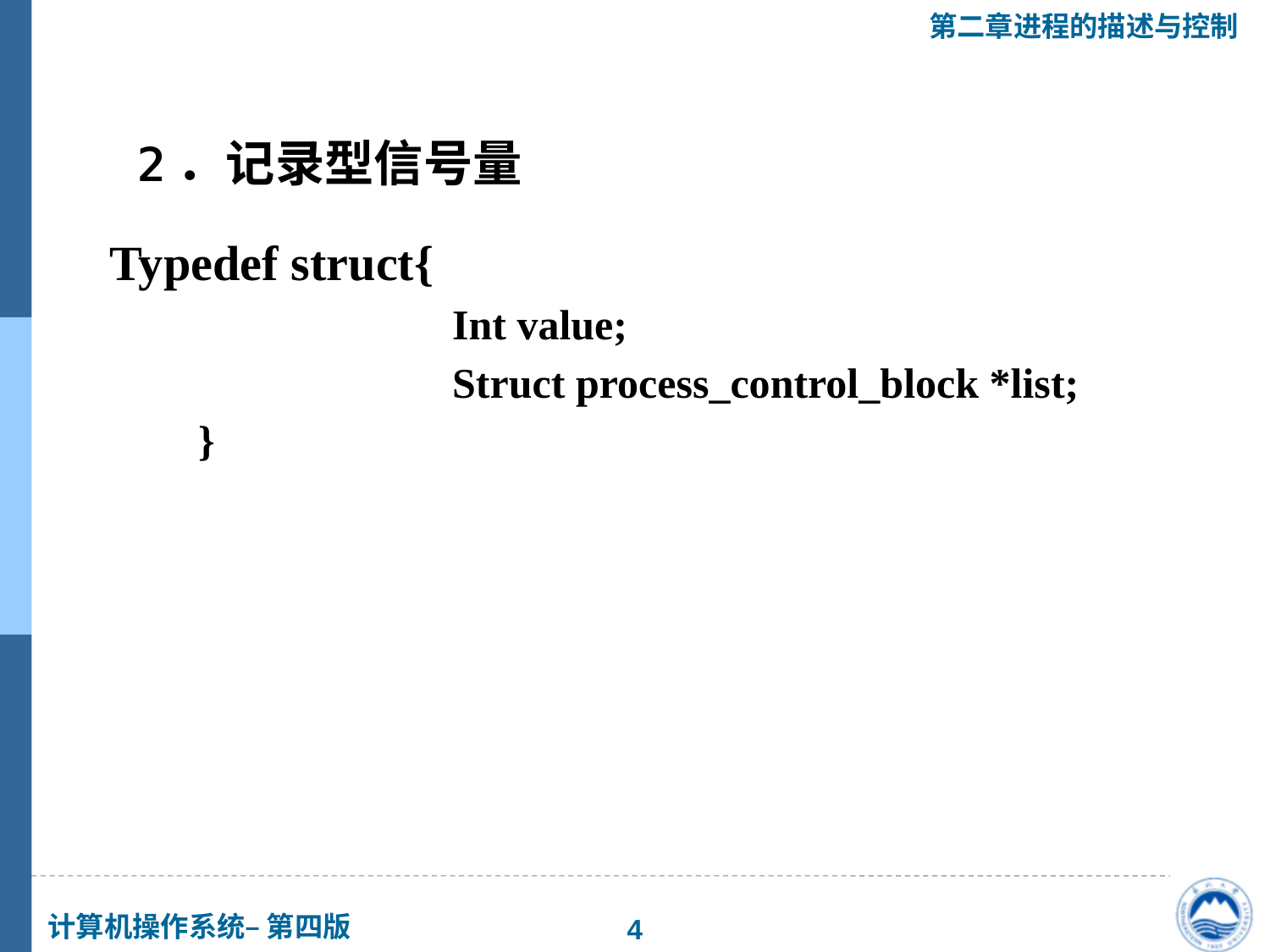

2．记录型信号量
  Typedef struct{
		Int value;
		Struct process_control_block *list;
}